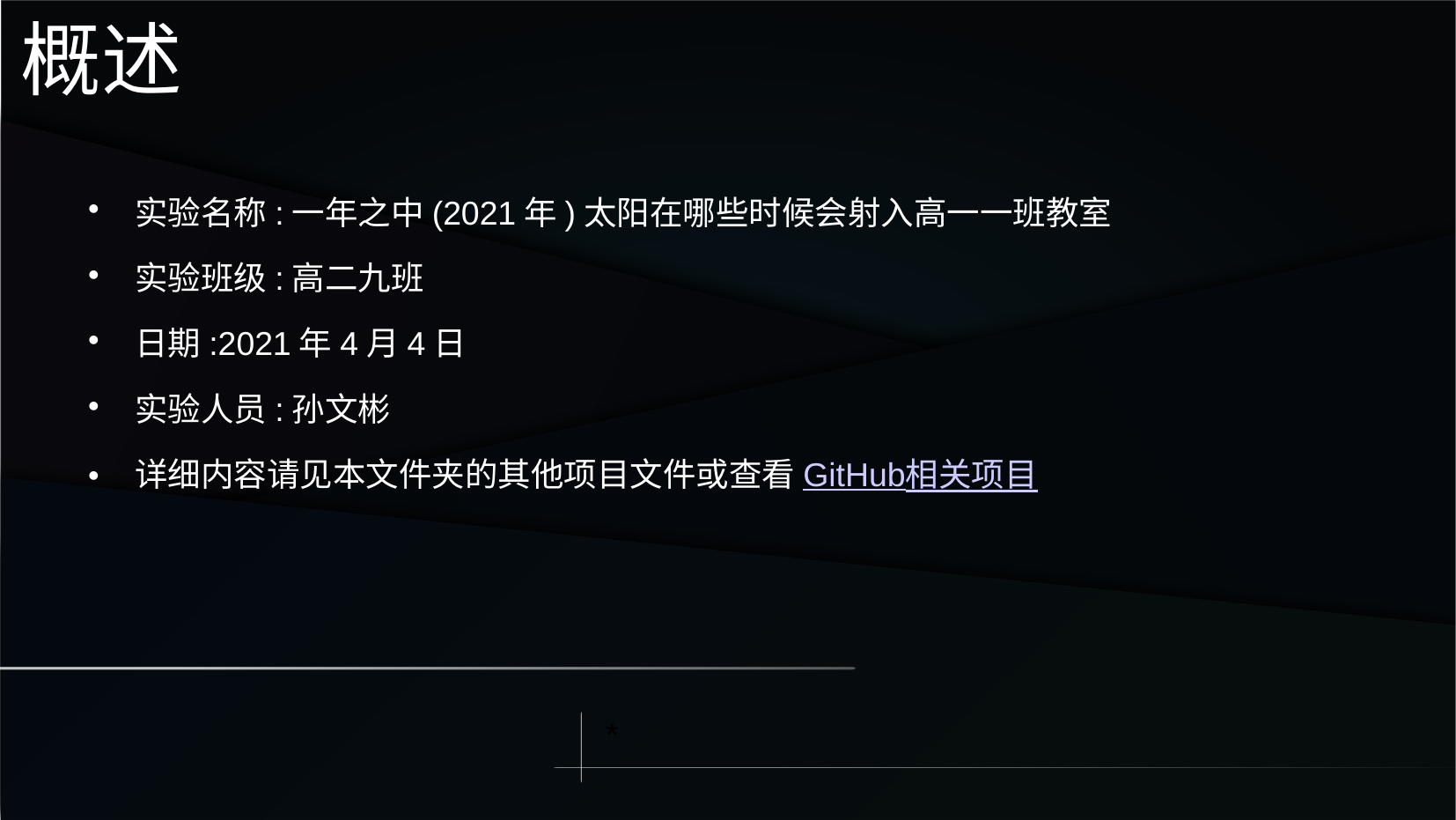

概述
实验名称:一年之中(2021年)太阳在哪些时候会射入高一一班教室
实验班级:高二九班
日期:2021年4月4日
实验人员:孙文彬
详细内容请见本文件夹的其他项目文件或查看GitHub相关项目